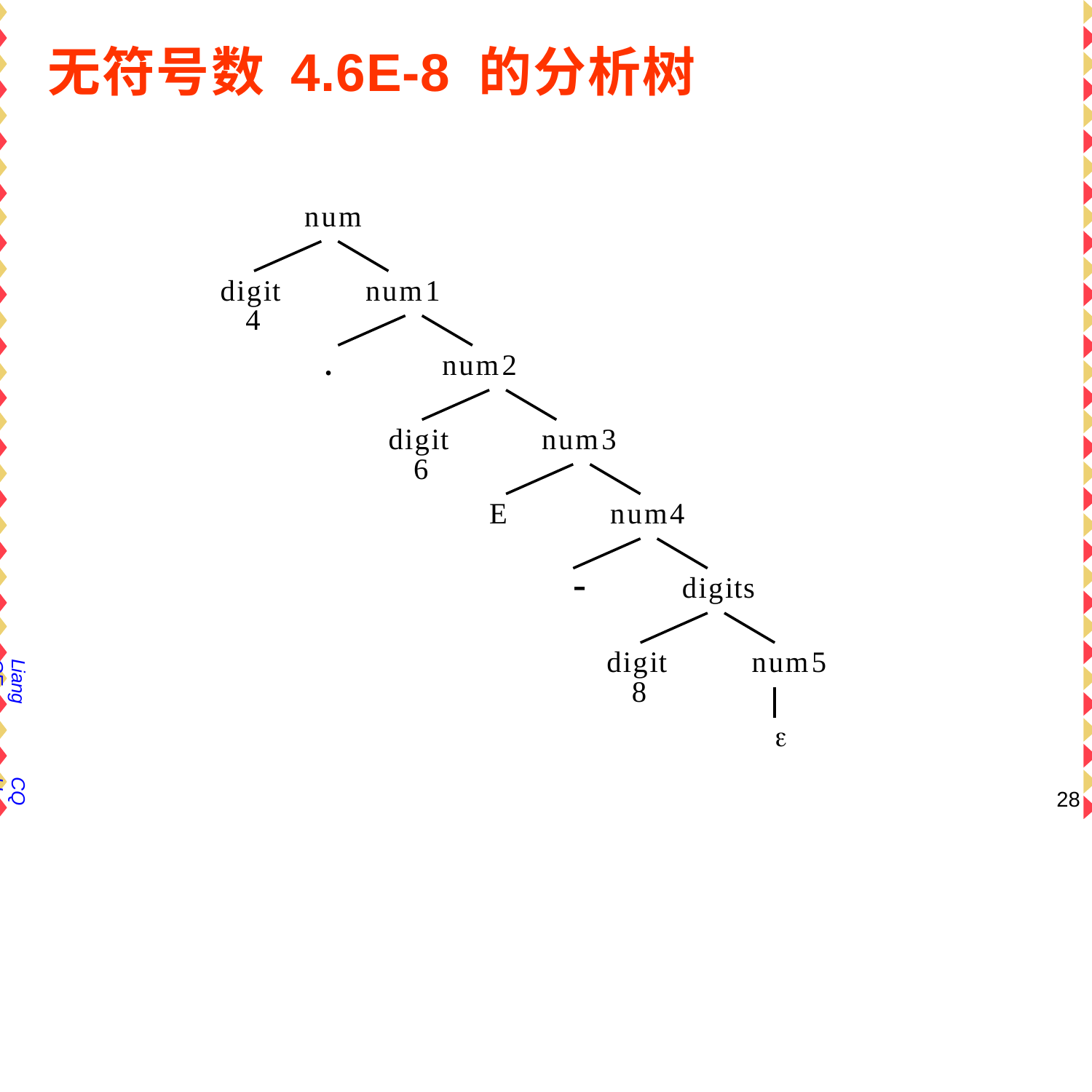

# 无符号数 4.6E-8 的分析树
num

digit  4
num1

.
num2

digit  6
num3

E
num4

-	digits

digit  8
num5
Liang GE

ε
CQU
28